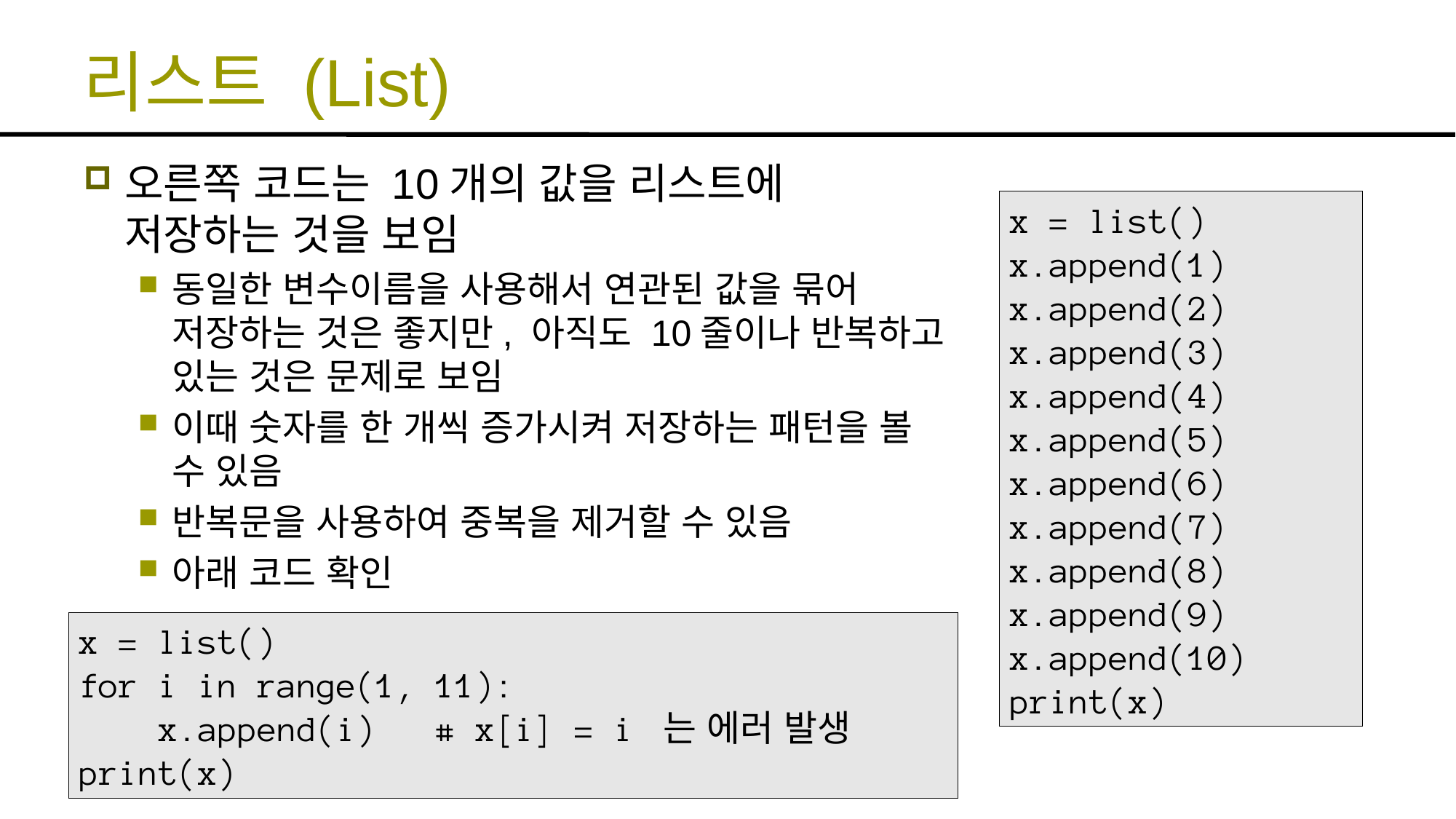

# 리스트 (List)
오른쪽 코드는 10개의 값을 리스트에 저장하는 것을 보임
동일한 변수이름을 사용해서 연관된 값을 묶어 저장하는 것은 좋지만, 아직도 10줄이나 반복하고 있는 것은 문제로 보임
이때 숫자를 한 개씩 증가시켜 저장하는 패턴을 볼 수 있음
반복문을 사용하여 중복을 제거할 수 있음
아래 코드 확인
x = list()
x.append(1)
x.append(2)
x.append(3)
x.append(4)
x.append(5)
x.append(6)
x.append(7)
x.append(8)
x.append(9)
x.append(10)
print(x)
x = list()
for i in range(1, 11):
    x.append(i)   # x[i] = i 는 에러 발생
print(x)